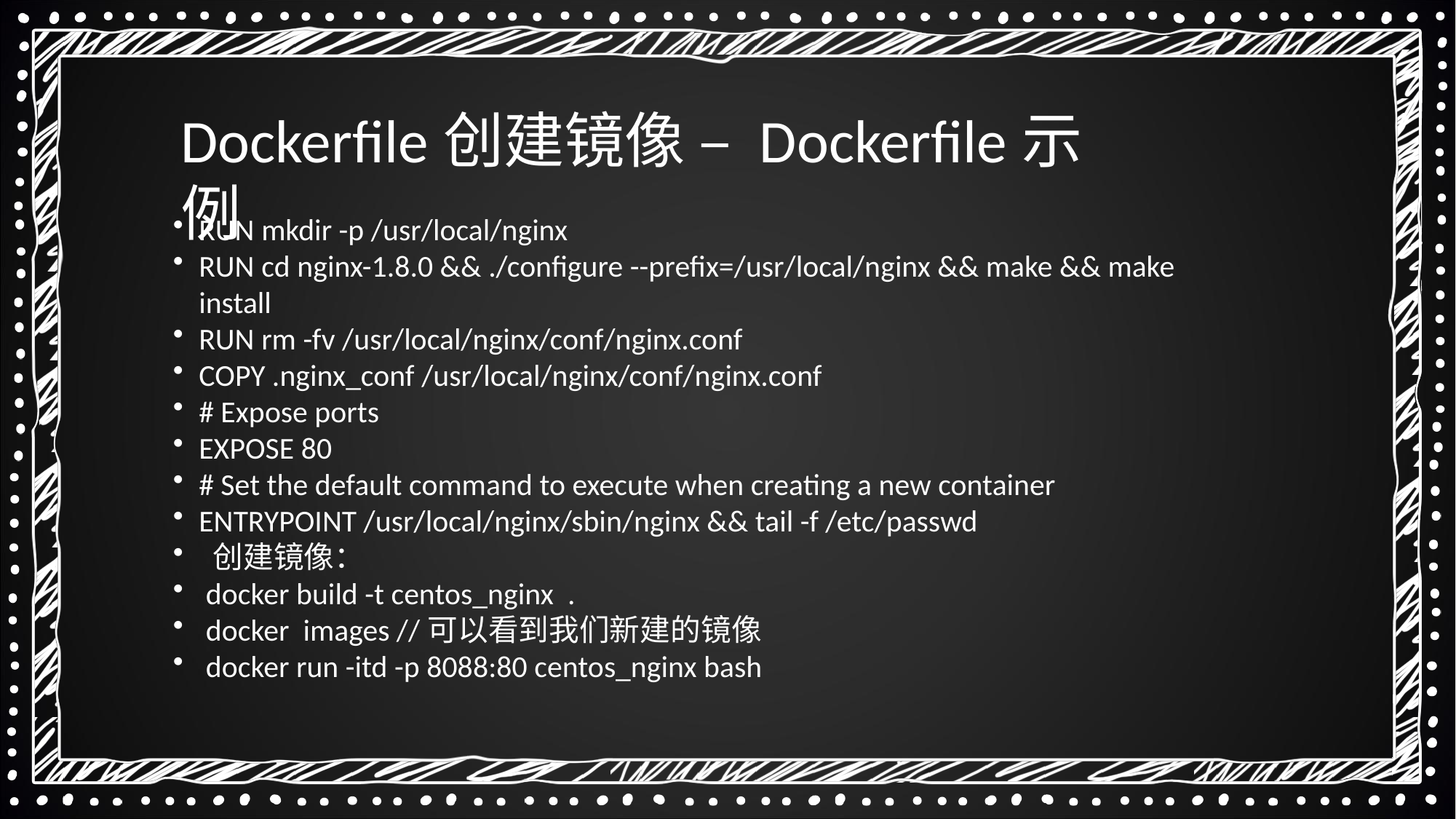

Dockerfile创建镜像 – Dockerfile示例
RUN mkdir -p /usr/local/nginx
RUN cd nginx-1.8.0 && ./configure --prefix=/usr/local/nginx && make && make install
RUN rm -fv /usr/local/nginx/conf/nginx.conf
COPY .nginx_conf /usr/local/nginx/conf/nginx.conf
# Expose ports
EXPOSE 80
# Set the default command to execute when creating a new container
ENTRYPOINT /usr/local/nginx/sbin/nginx && tail -f /etc/passwd
 创建镜像：
 docker build -t centos_nginx  .
 docker  images //可以看到我们新建的镜像
 docker run -itd -p 8088:80 centos_nginx bash